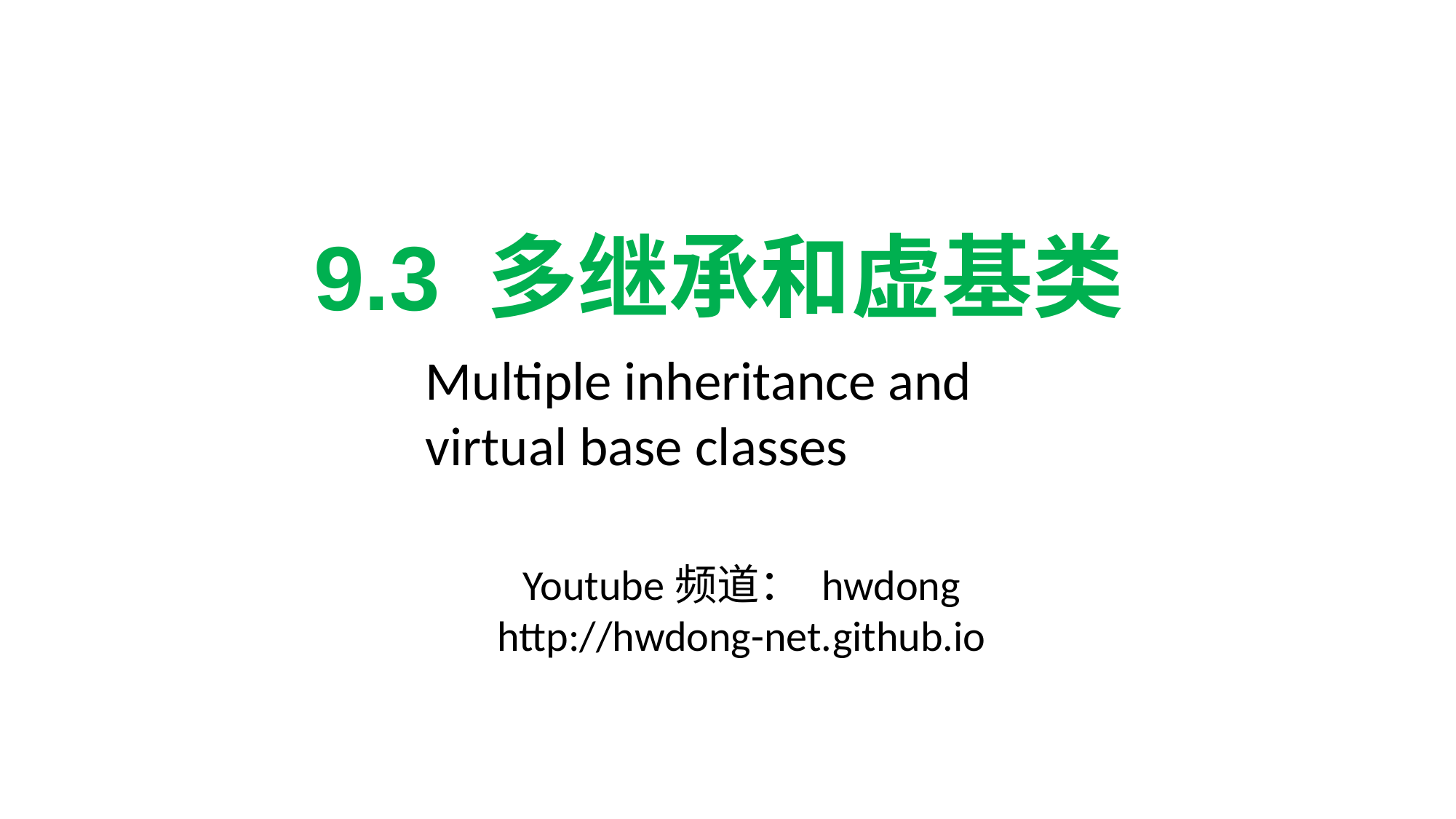

# 9.3 多继承和虚基类
Multiple inheritance and virtual base classes
Youtube频道： hwdong
http://hwdong-net.github.io